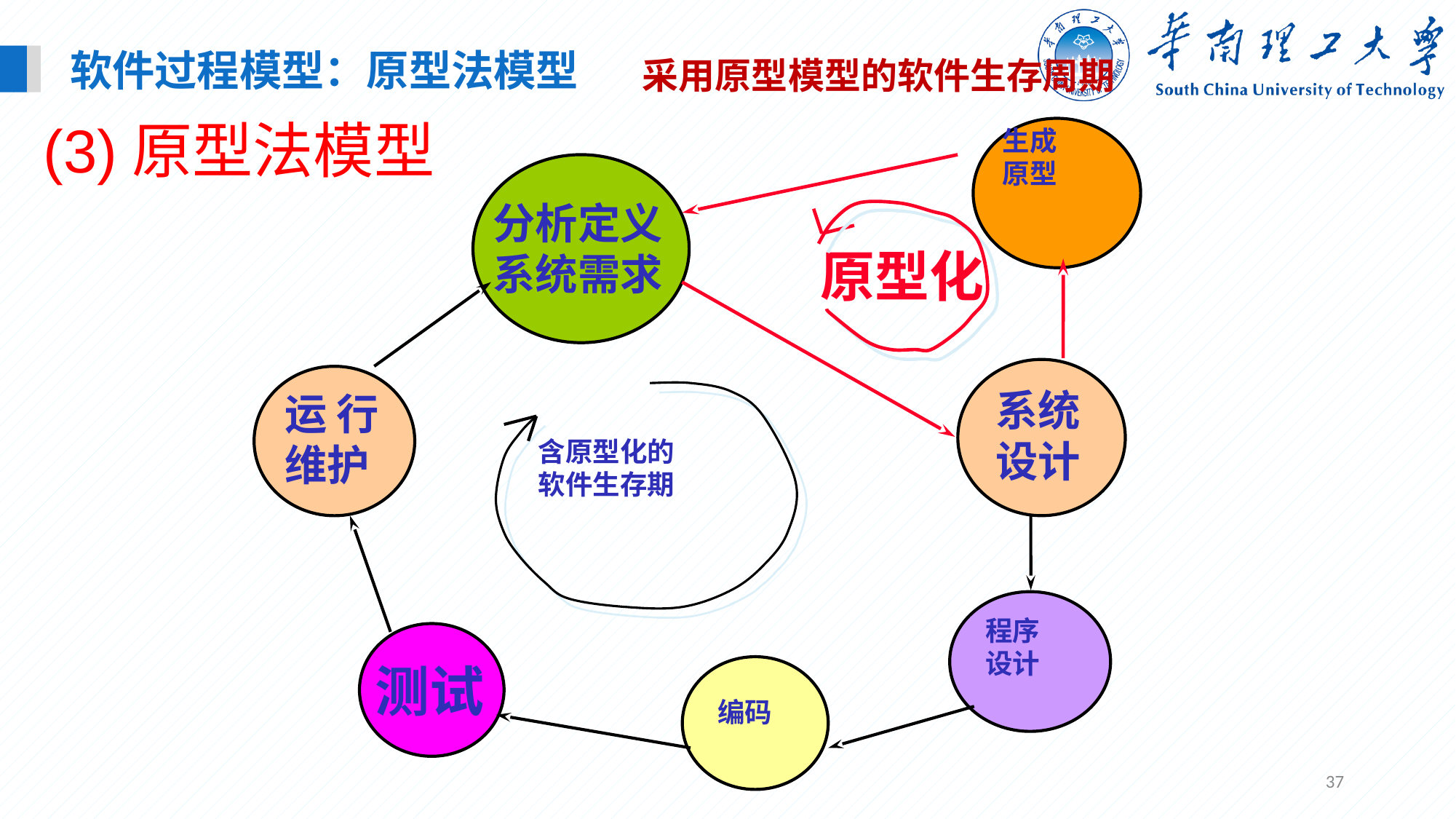

软件过程模型：原型法模型
采用原型模型的软件生存周期
(3)原型法模型

生成
原型

分析定义
系统需求

原型化

系统
设计

运 行
维护

含原型化的
软件生存期

程序
设计

测试

编码

37